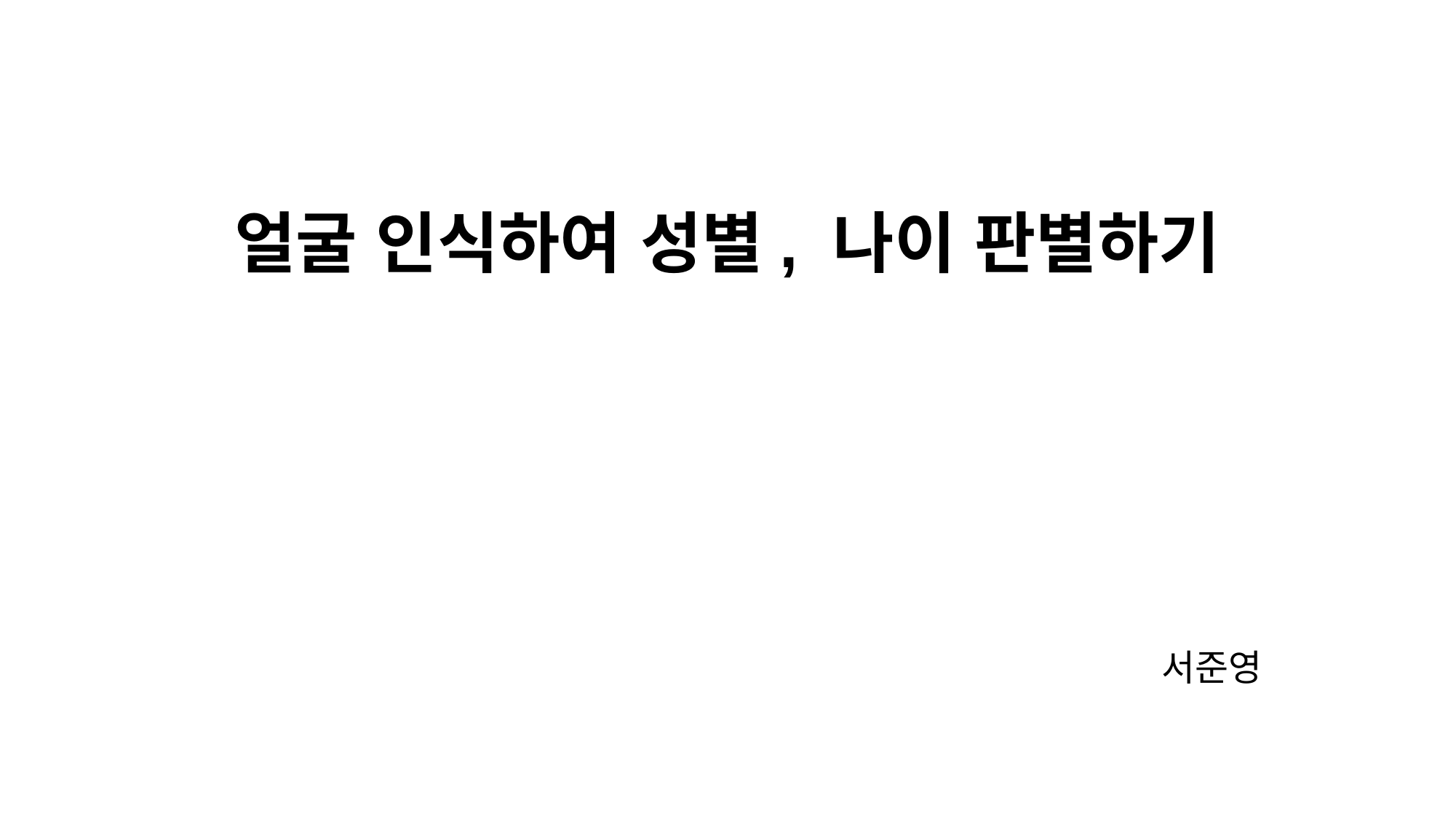

# 얼굴 인식하여 성별, 나이 판별하기
서준영